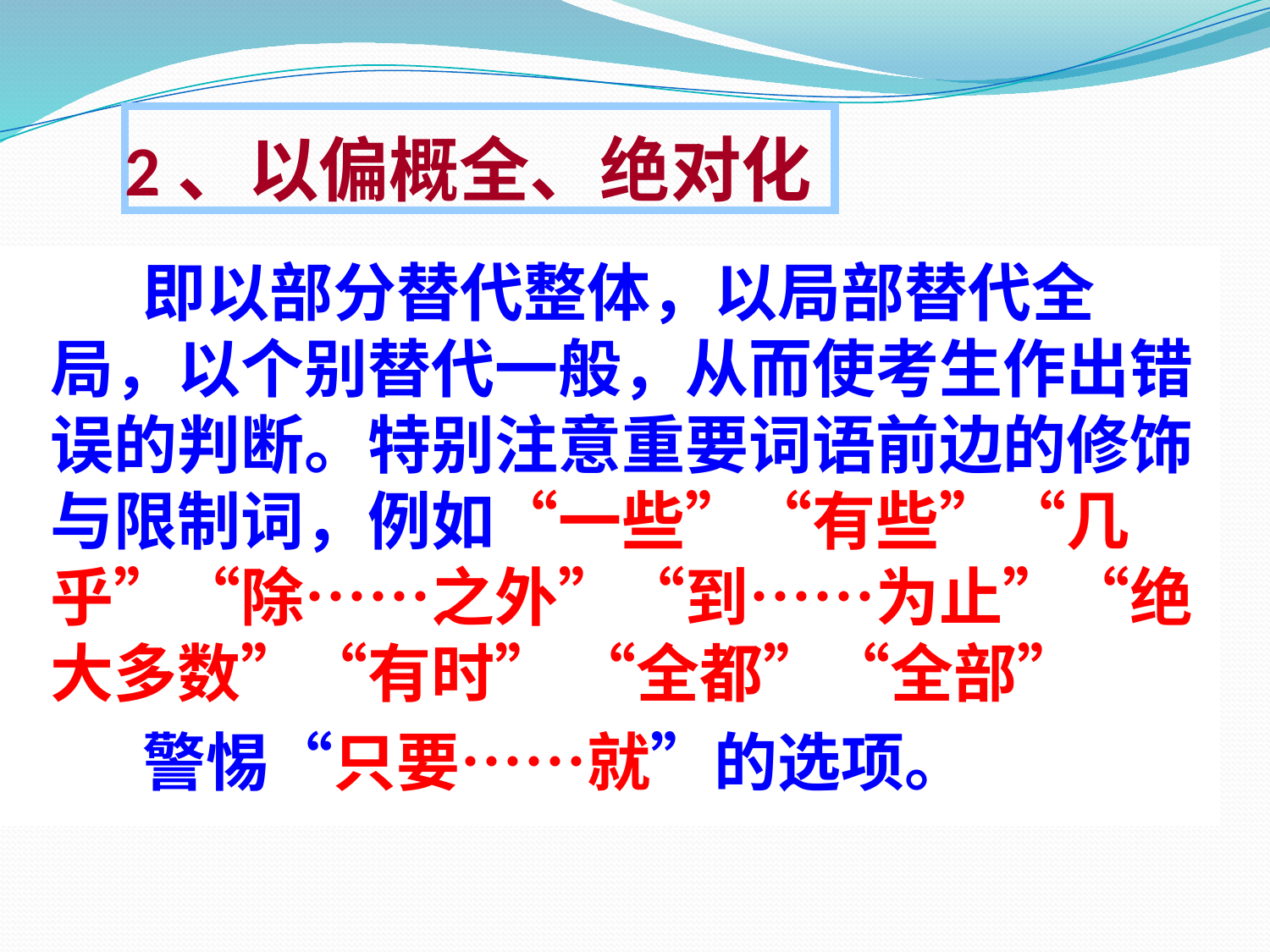

# 2、以偏概全、绝对化
        即以部分替代整体，以局部替代全局，以个别替代一般，从而使考生作出错误的判断。特别注意重要词语前边的修饰与限制词，例如“一些”“有些”“几乎”“除……之外”“到……为止”“绝大多数”“有时” “全都”“全部”
        警惕“只要……就”的选项。